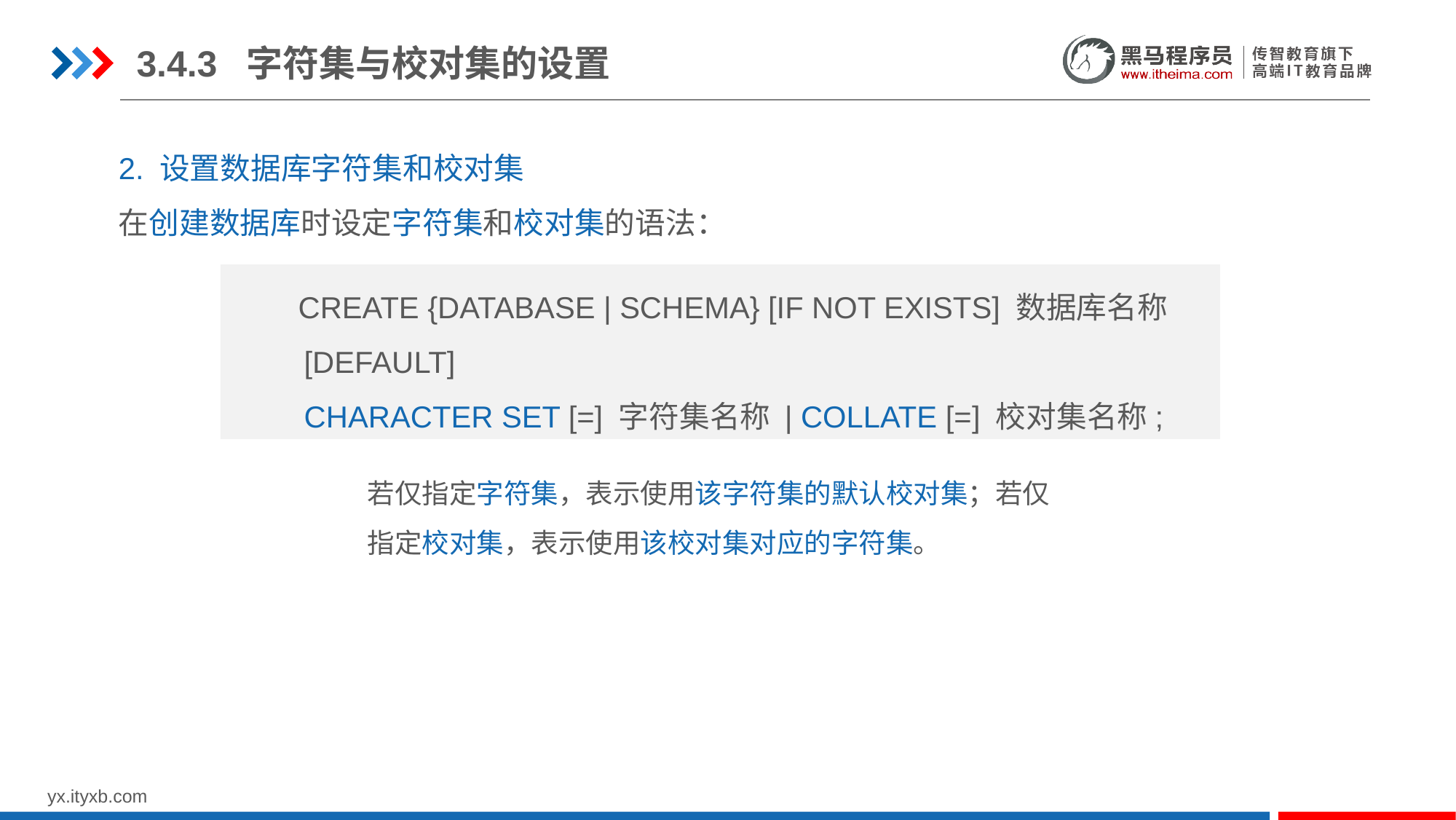

3.4.3  字符集与校对集的设置
2. 设置数据库字符集和校对集
在创建数据库时设定字符集和校对集的语法：
        CREATE {DATABASE | SCHEMA} [IF NOT EXISTS] 数据库名称
[DEFAULT]
CHARACTER SET [=] 字符集名称 | COLLATE [=] 校对集名称;
若仅指定字符集，表示使用该字符集的默认校对集；若仅指定校对集，表示使用该校对集对应的字符集。